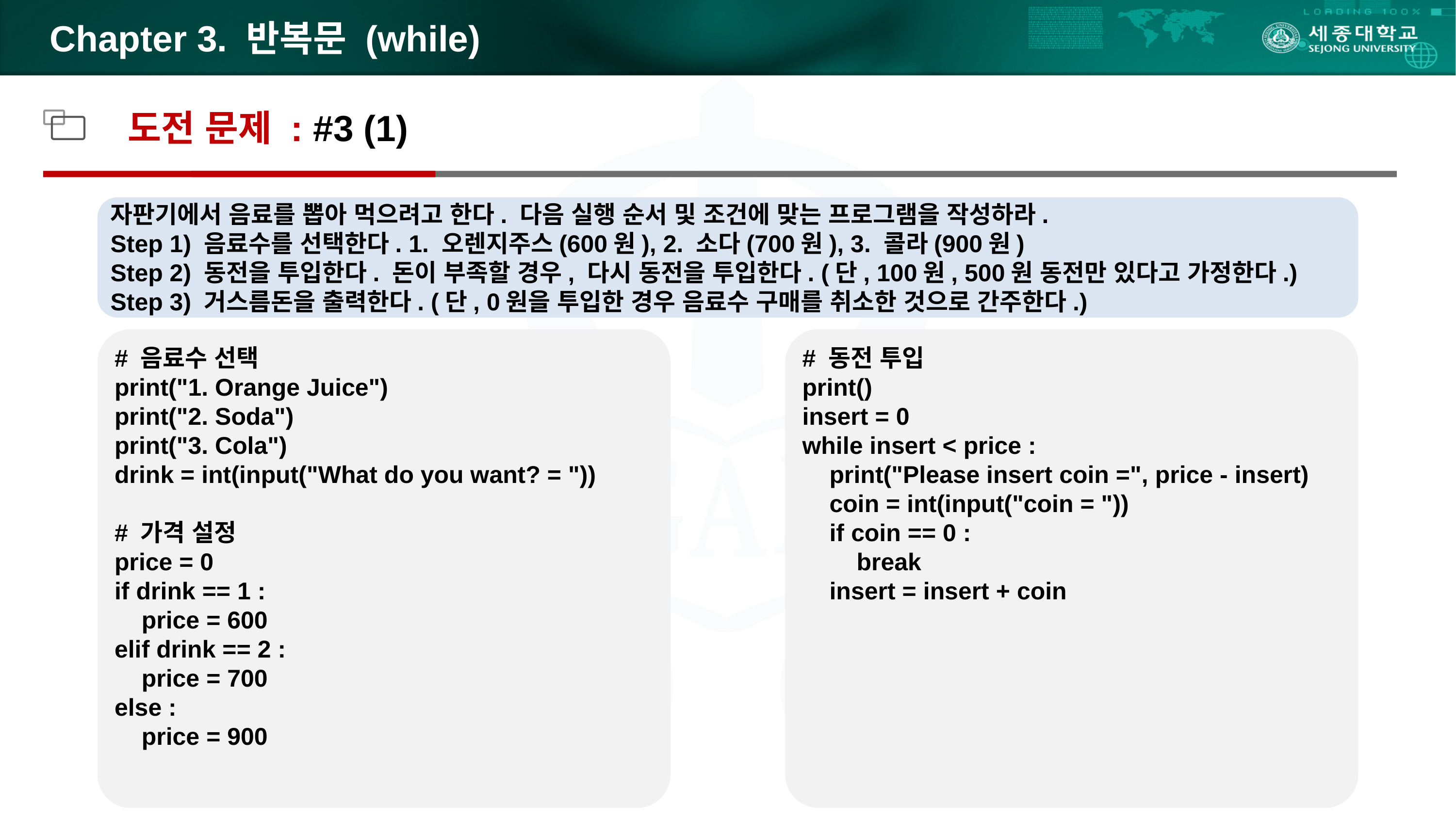

# Chapter 3. 반복문 (while)
도전 문제 : #3 (1)
자판기에서 음료를 뽑아 먹으려고 한다. 다음 실행 순서 및 조건에 맞는 프로그램을 작성하라.
Step 1) 음료수를 선택한다. 1. 오렌지주스(600원), 2. 소다(700원), 3. 콜라(900원)
Step 2) 동전을 투입한다. 돈이 부족할 경우, 다시 동전을 투입한다. (단, 100원, 500원 동전만 있다고 가정한다.)
Step 3) 거스름돈을 출력한다. (단, 0원을 투입한 경우 음료수 구매를 취소한 것으로 간주한다.)
# 음료수 선택
print("1. Orange Juice")
print("2. Soda")
print("3. Cola")
drink = int(input("What do you want? = "))

# 가격 설정
price = 0
if drink == 1 :
    price = 600
elif drink == 2 :
    price = 700
else :
    price = 900
# 동전 투입
print()
insert = 0
while insert < price :
    print("Please insert coin =", price - insert)
    coin = int(input("coin = "))
    if coin == 0 :
        break
    insert = insert + coin